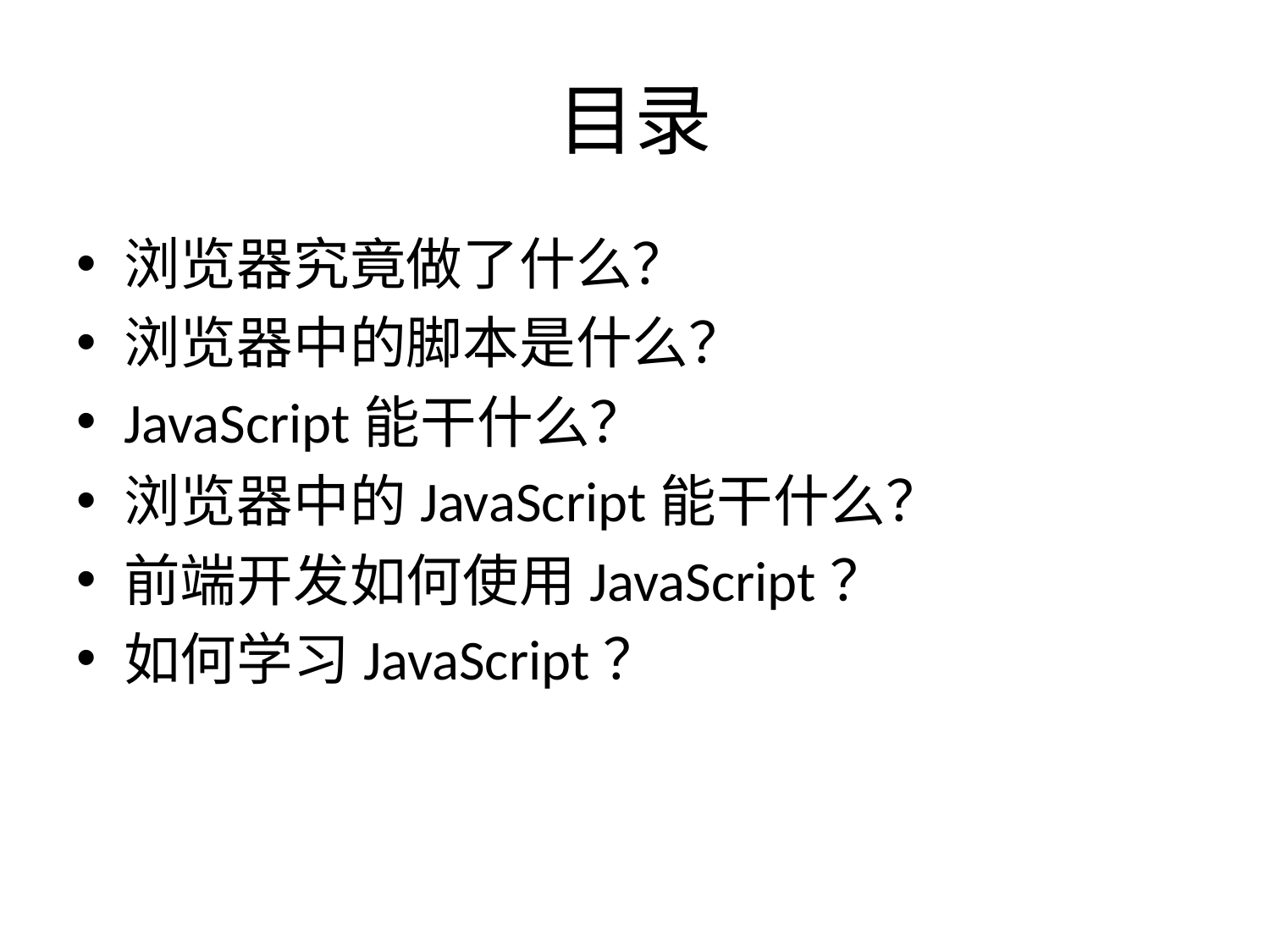

# 目录
浏览器究竟做了什么？
浏览器中的脚本是什么？
JavaScript能干什么？
浏览器中的JavaScript能干什么？
前端开发如何使用JavaScript？
如何学习JavaScript？